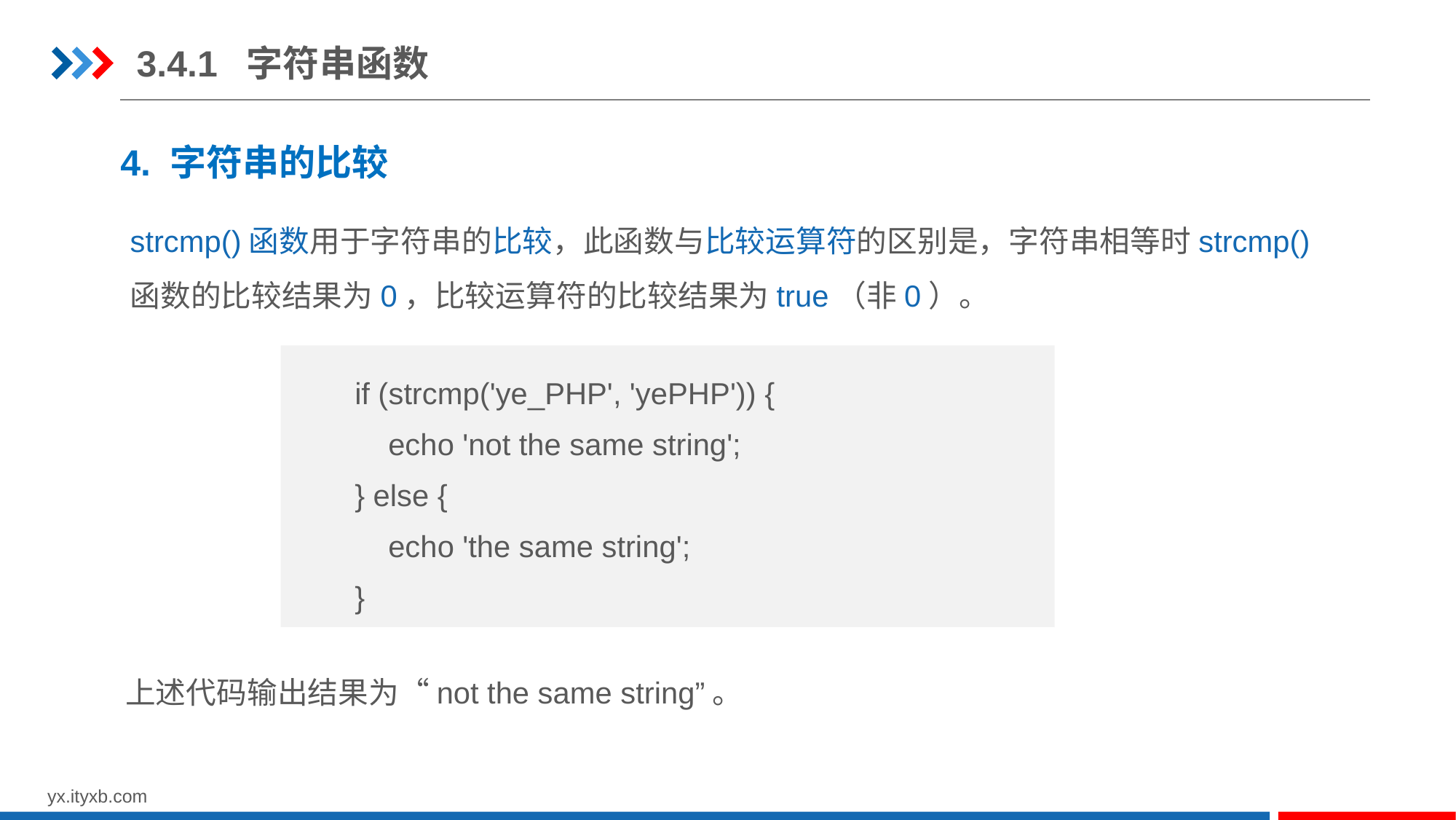

3.4.1  字符串函数
4. 字符串的比较
strcmp()函数用于字符串的比较，此函数与比较运算符的区别是，字符串相等时strcmp()函数的比较结果为0，比较运算符的比较结果为true（非0）。

if (strcmp('ye_PHP', 'yePHP')) {
    echo 'not the same string';
} else {
    echo 'the same string';
}
上述代码输出结果为“not the same string”。